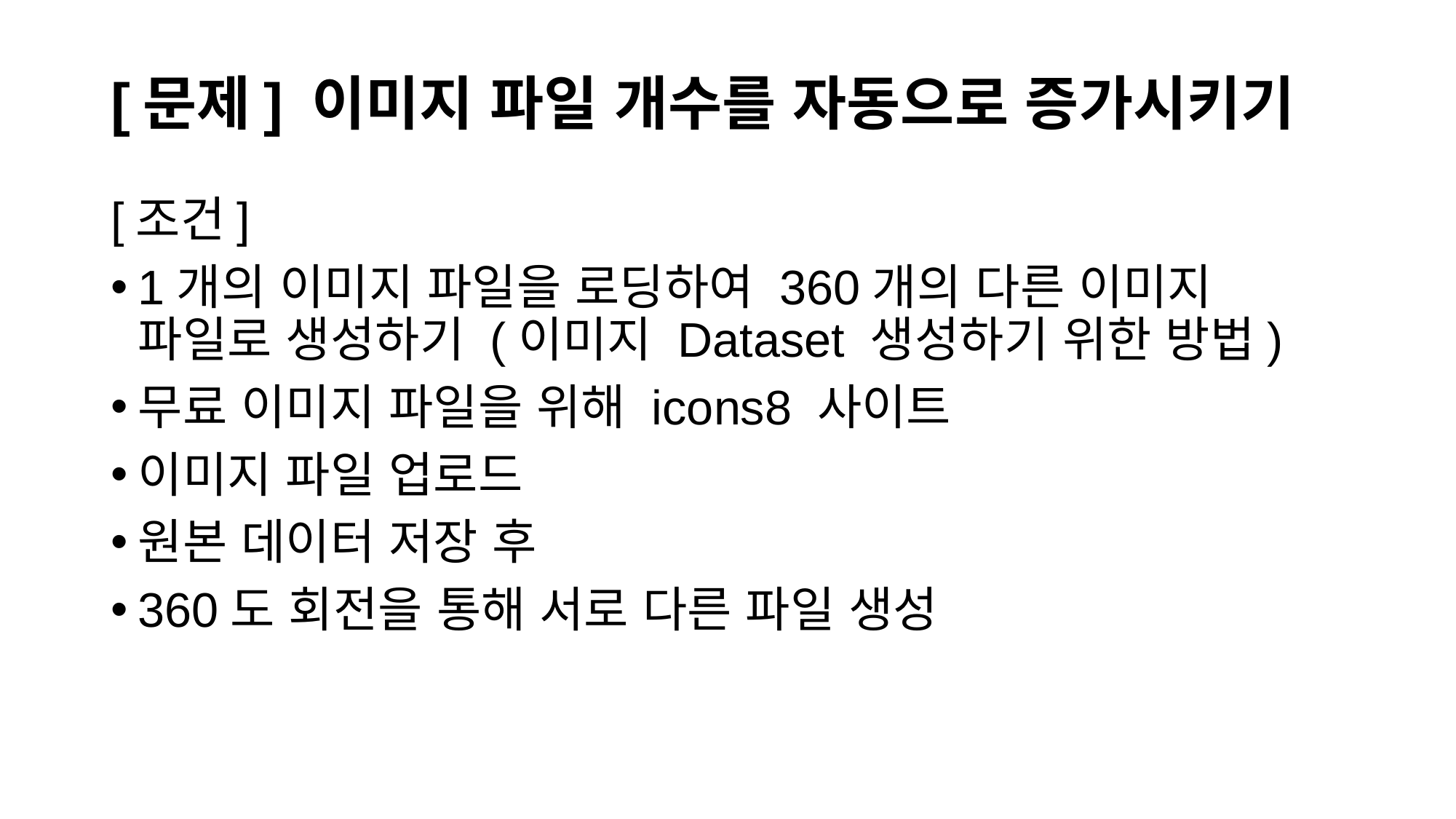

# [문제] 이미지 파일 개수를 자동으로 증가시키기
[조건]
1개의 이미지 파일을 로딩하여 360개의 다른 이미지 파일로 생성하기 (이미지 Dataset 생성하기 위한 방법)
무료 이미지 파일을 위해 icons8 사이트
이미지 파일 업로드
원본 데이터 저장 후
360도 회전을 통해 서로 다른 파일 생성